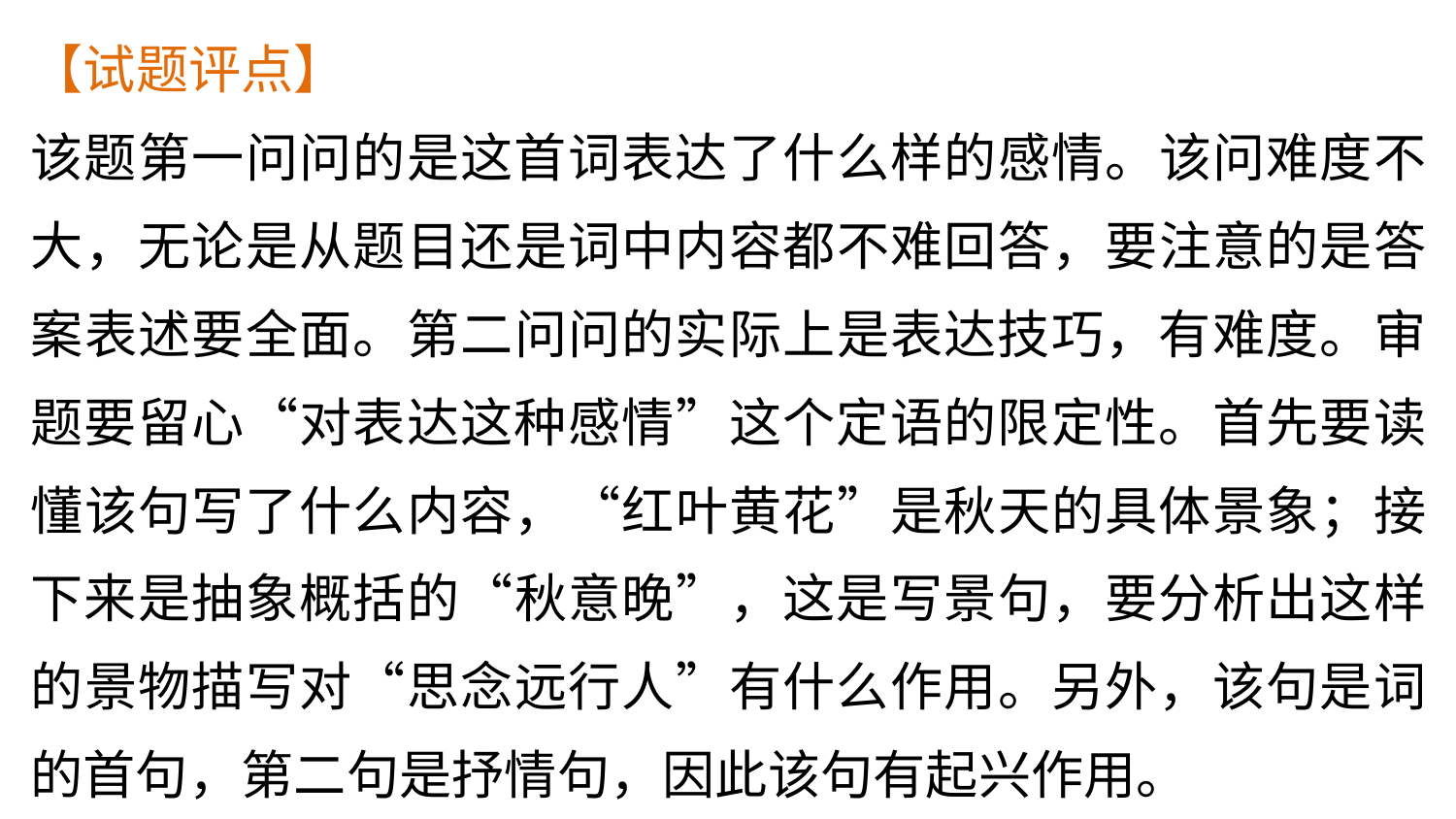

【试题评点】
该题第一问问的是这首词表达了什么样的感情。该问难度不大，无论是从题目还是词中内容都不难回答，要注意的是答案表述要全面。第二问问的实际上是表达技巧，有难度。审题要留心“对表达这种感情”这个定语的限定性。首先要读懂该句写了什么内容，“红叶黄花”是秋天的具体景象；接下来是抽象概括的“秋意晚”，这是写景句，要分析出这样的景物描写对“思念远行人”有什么作用。另外，该句是词的首句，第二句是抒情句，因此该句有起兴作用。